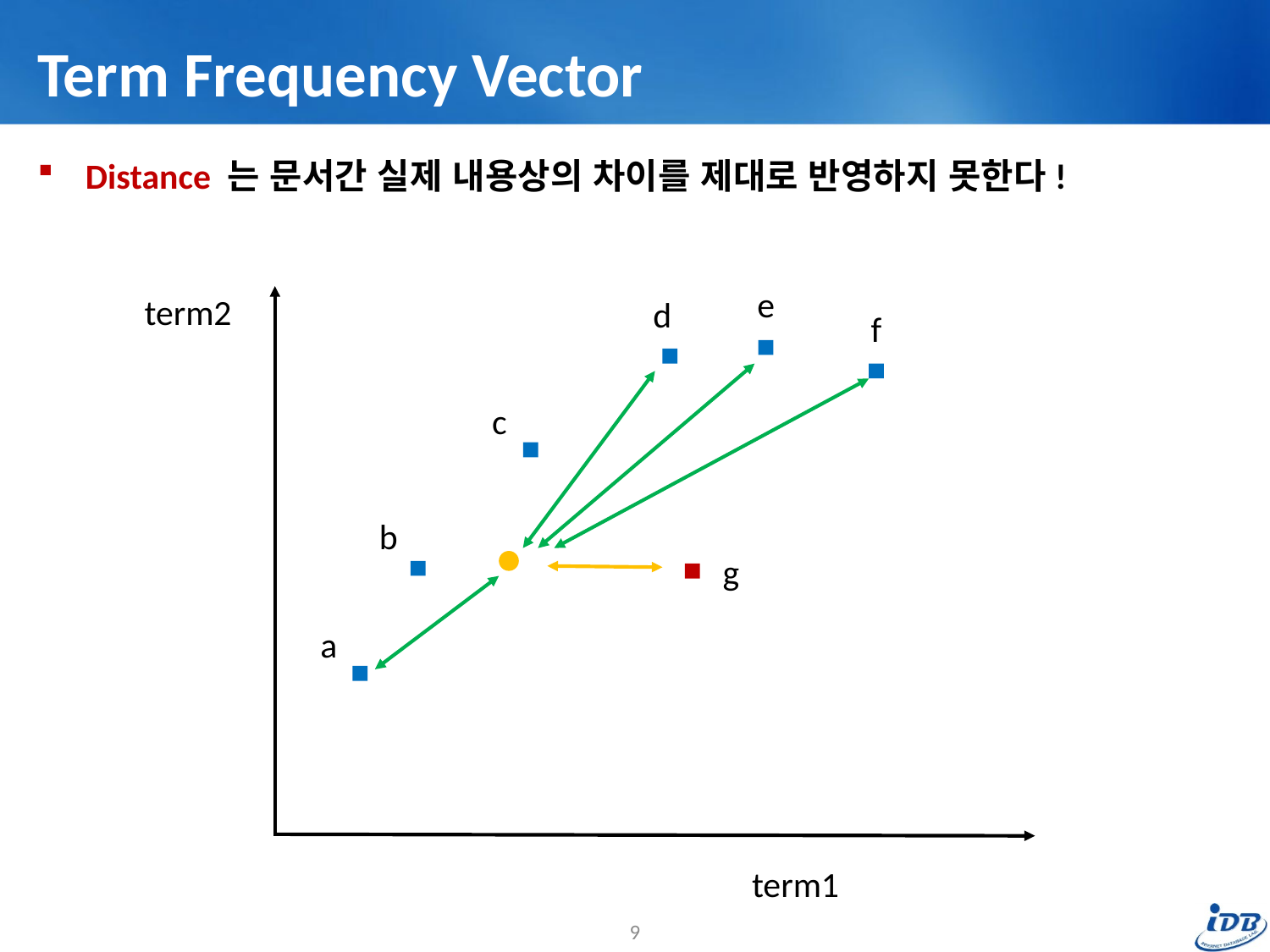

# Term Frequency Vector
Distance 는 문서간 실제 내용상의 차이를 제대로 반영하지 못한다!
e
term2
d
f

c

b
g

a

term1
9